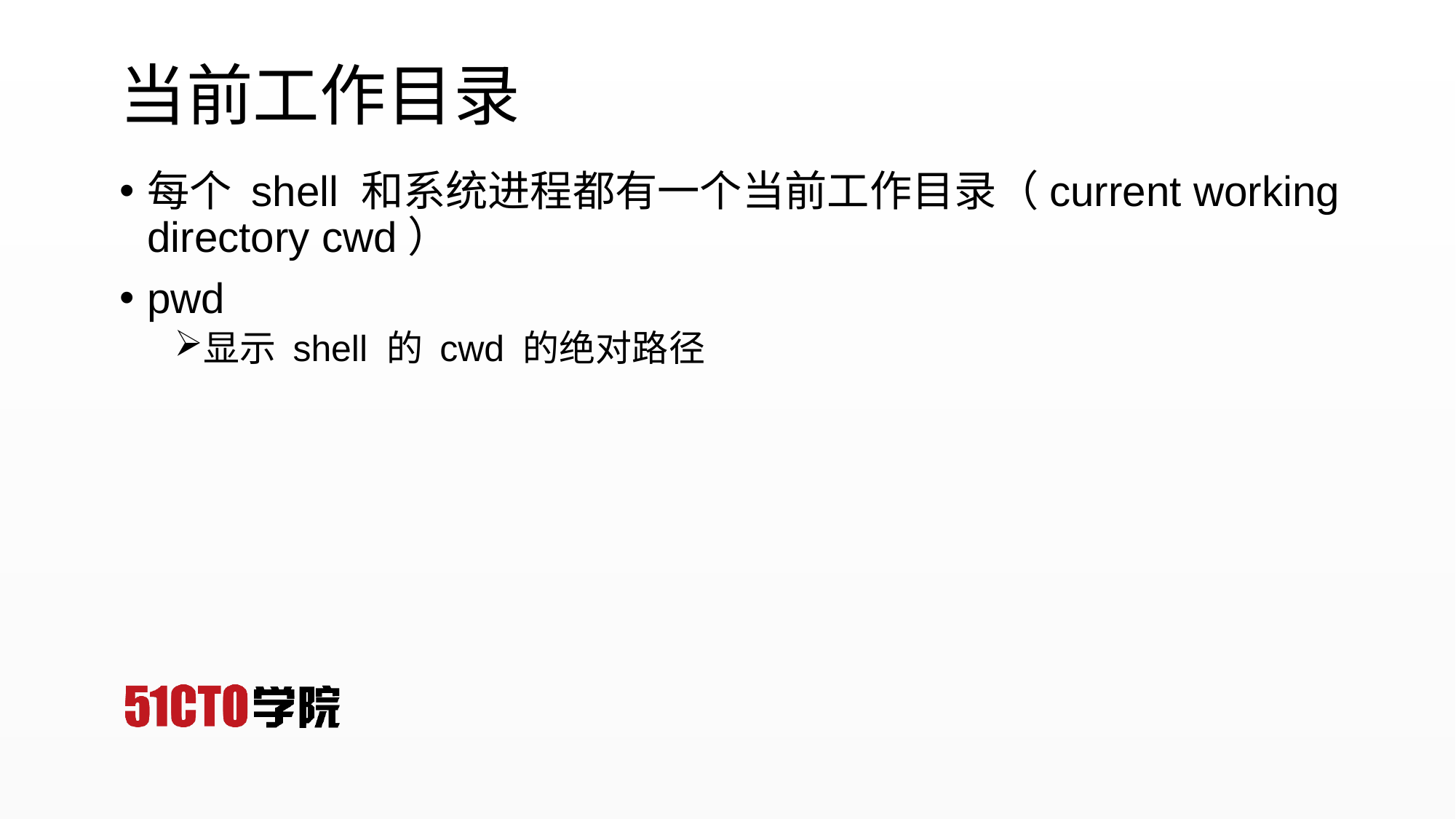

# 当前工作目录
每个 shell 和系统进程都有一个当前工作目录（current working directory cwd）
pwd
显示 shell 的 cwd 的绝对路径